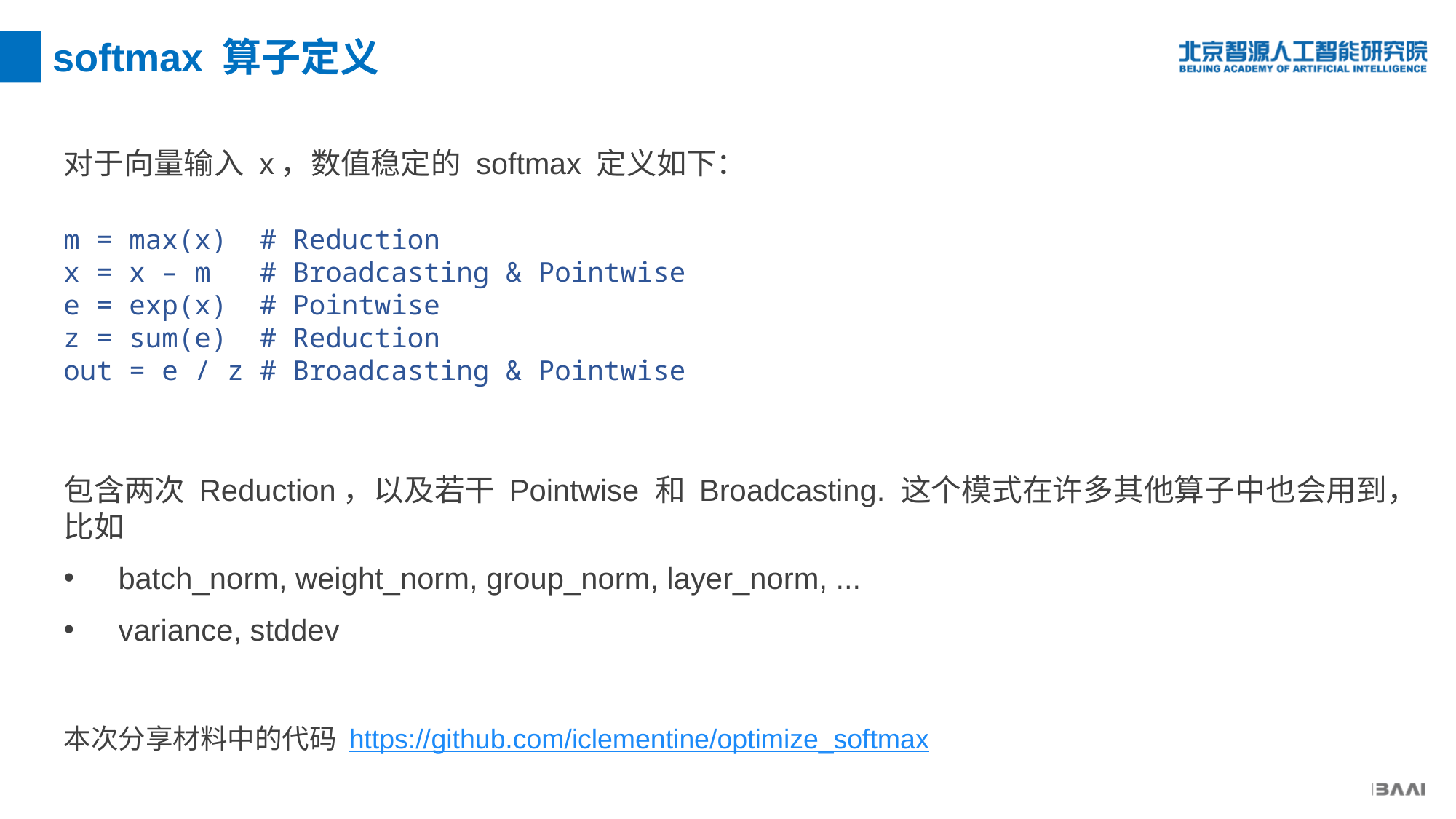

softmax 算子定义
对于向量输入 x，数值稳定的 softmax 定义如下：
m = max(x)  # Reduction
x = x – m   # Broadcasting & Pointwise
e = exp(x)  # Pointwise
z = sum(e)  # Reduction
out = e / z # Broadcasting & Pointwise
包含两次 Reduction，以及若干 Pointwise 和 Broadcasting. 这个模式在许多其他算子中也会用到，比如
batch_norm, weight_norm, group_norm, layer_norm, ...
variance, stddev
本次分享材料中的代码 https://github.com/iclementine/optimize_softmax